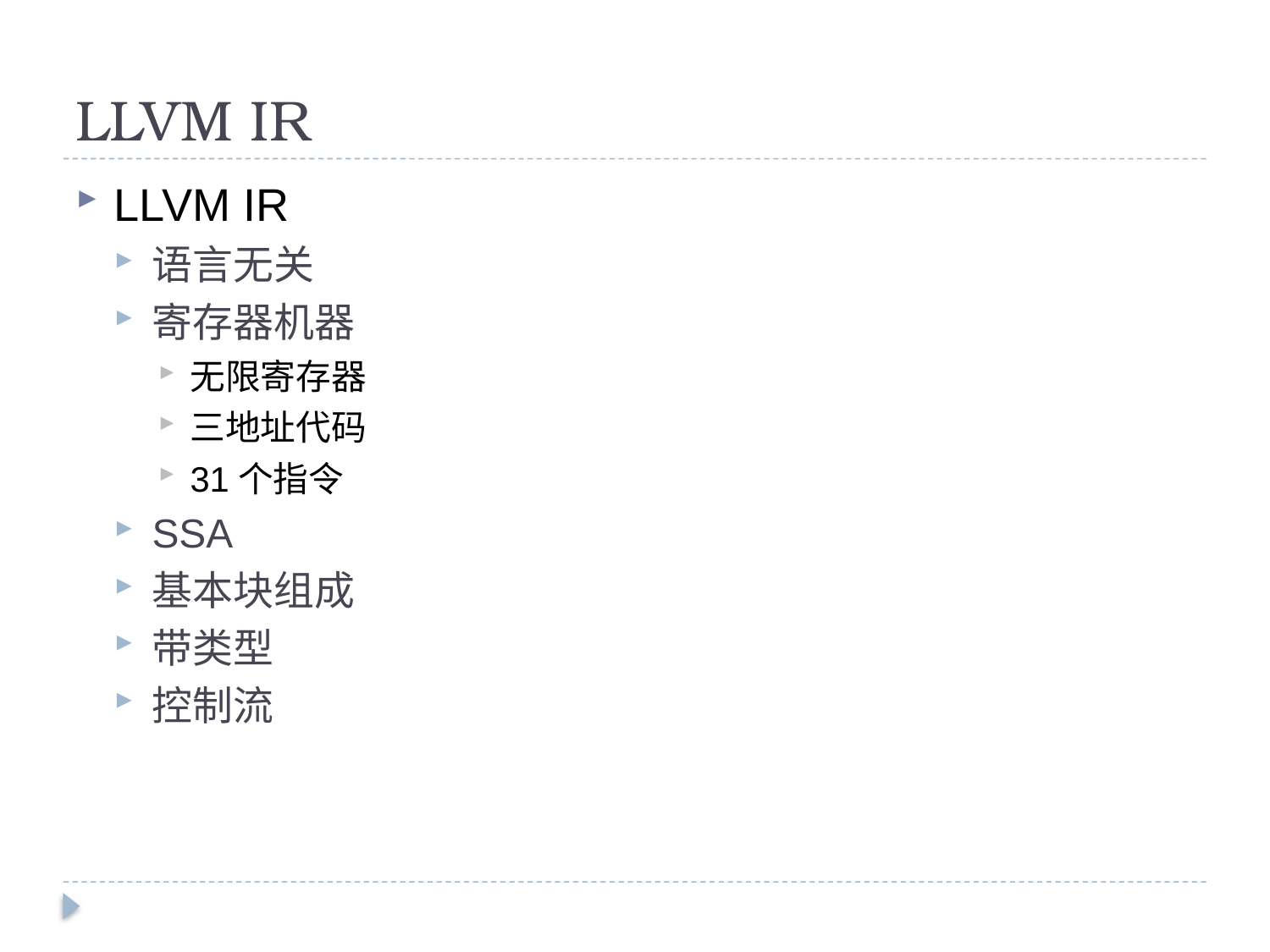

# LLVM IR
LLVM IR
语言无关
寄存器机器
无限寄存器
三地址代码
31个指令
SSA
基本块组成
带类型
控制流